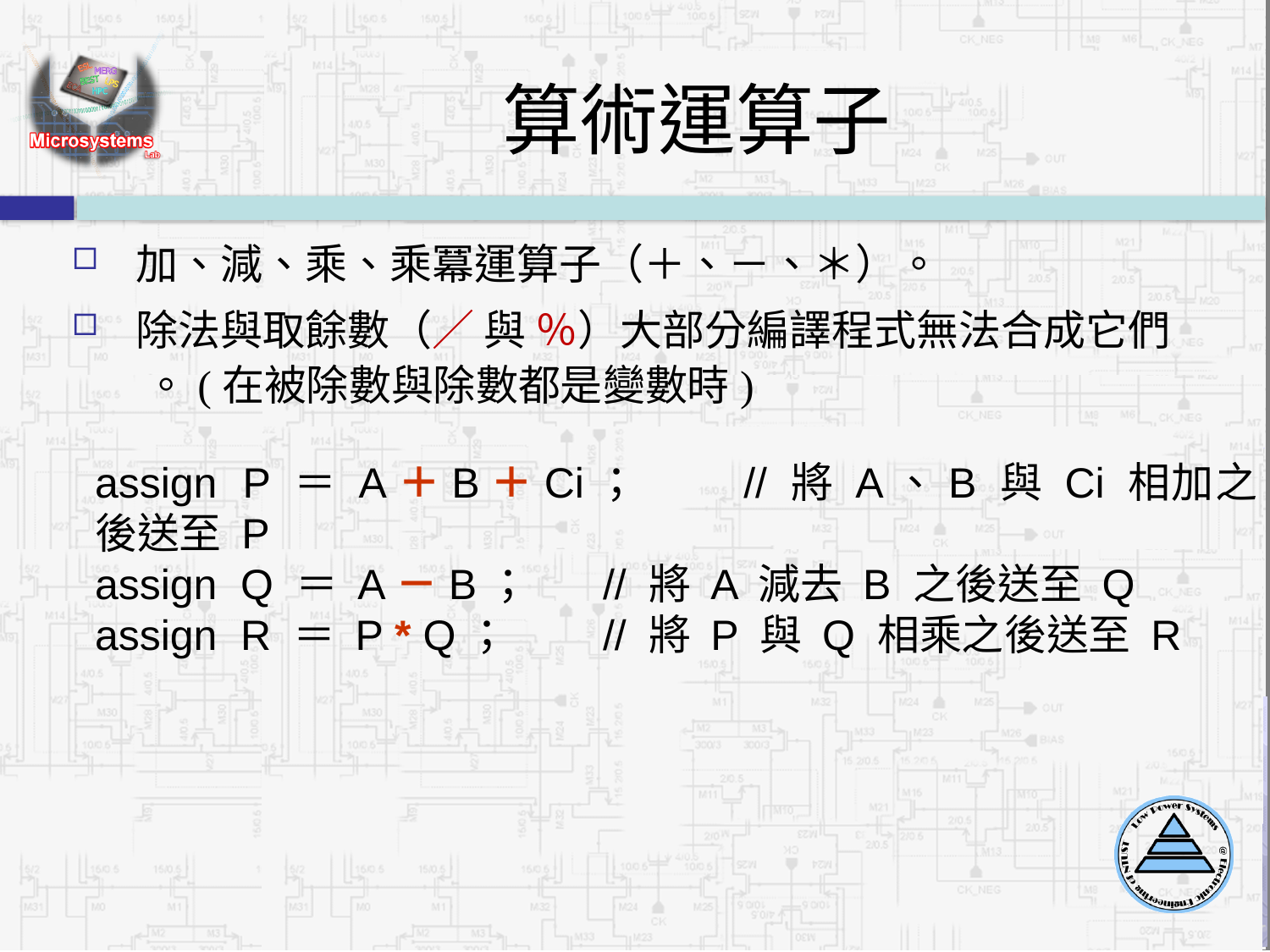

# 算術運算子
加、減、乘、乘冪運算子（＋、－、＊）。
除法與取餘數（／ 與 ％）大部分編譯程式無法合成它們 。(在被除數與除數都是變數時)
assign  P ＝ A＋B＋Ci；	// 將 A、B 與 Ci 相加之後送至 P
assign  Q ＝ A－B；	// 將 A 減去 B 之後送至 Q
assign  R ＝ P * Q；	// 將 P 與 Q 相乘之後送至 R